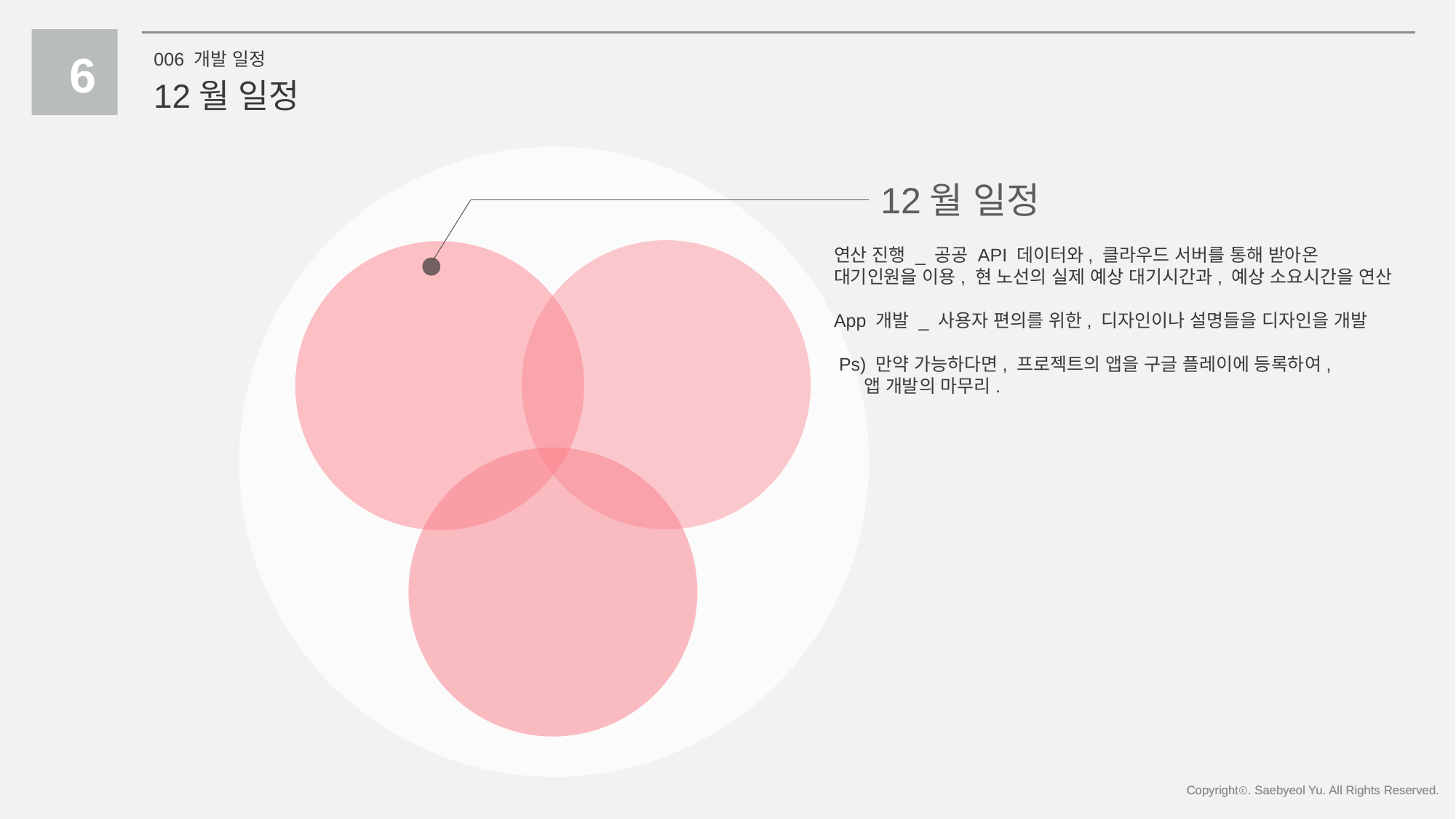

6
006 개발 일정
12월 일정

12월 일정
연산 진행 _ 공공 API 데이터와, 클라우드 서버를 통해 받아온 대기인원을 이용, 현 노선의 실제 예상 대기시간과, 예상 소요시간을 연산

App 개발 _ 사용자 편의를 위한, 디자인이나 설명들을 디자인을 개발

 Ps) 만약 가능하다면, 프로젝트의 앱을 구글 플레이에 등록하여,
     앱 개발의 마무리.

Copyrightⓒ. Saebyeol Yu. All Rights Reserved.